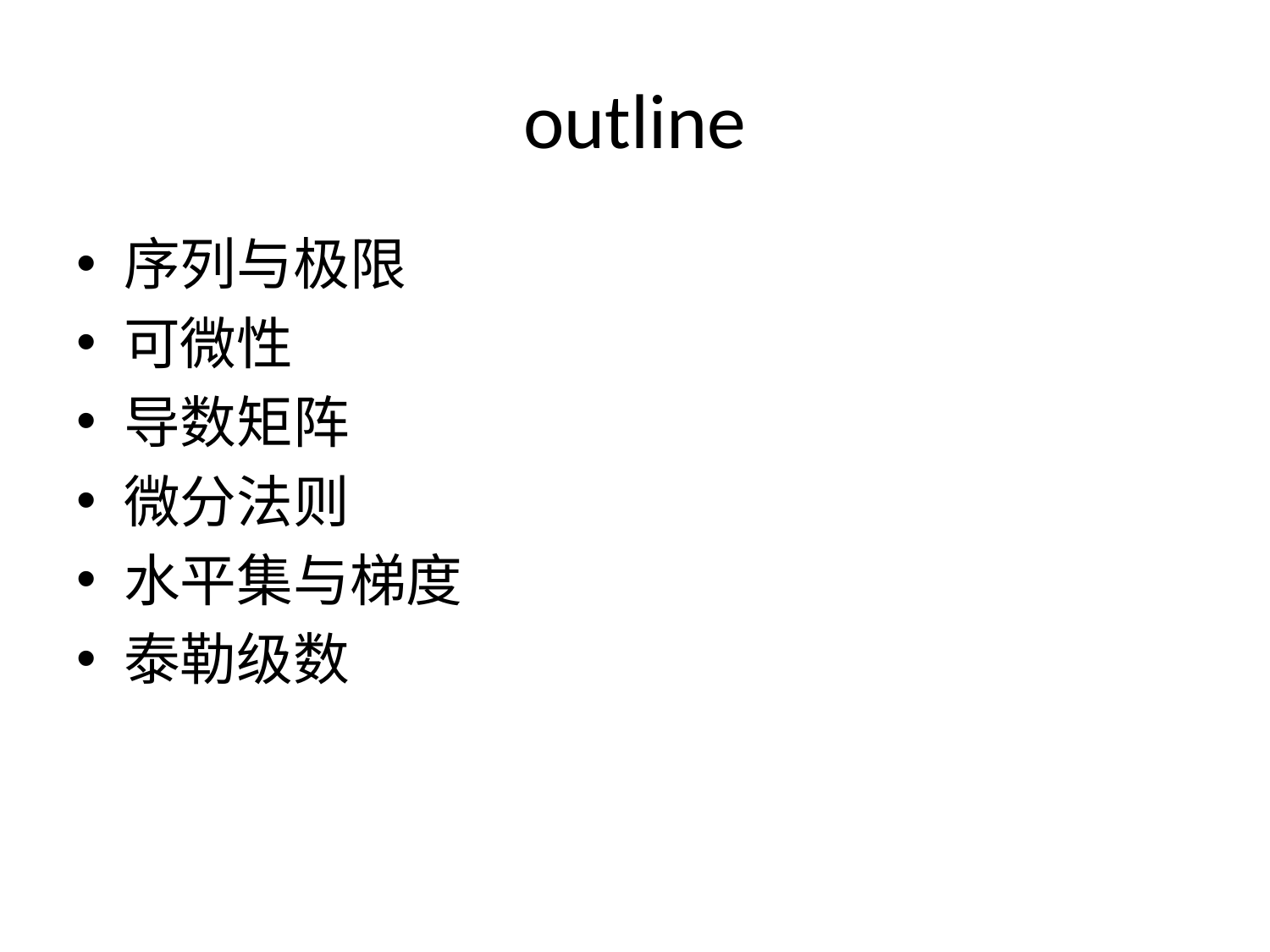

# outline
序列与极限
可微性
导数矩阵
微分法则
水平集与梯度
泰勒级数